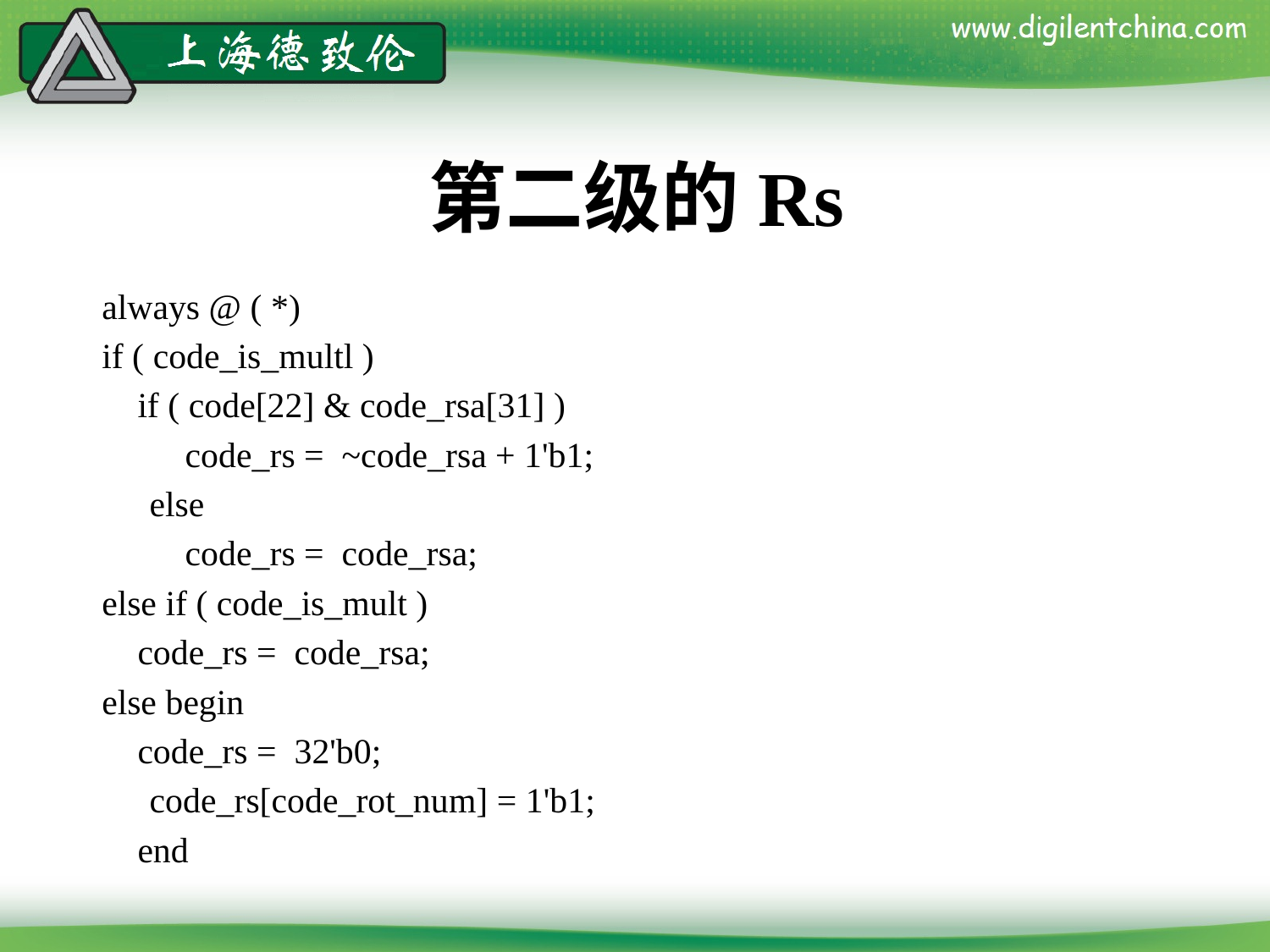

# 第二级的Rs
always @ ( *)
if ( code_is_multl )
    if ( code[22] & code_rsa[31] )
	    code_rs =  ~code_rsa + 1'b1;
	else
	    code_rs =  code_rsa;
else if ( code_is_mult )
    code_rs =  code_rsa;
else begin
    code_rs =  32'b0;
	code_rs[code_rot_num] = 1'b1;
    end